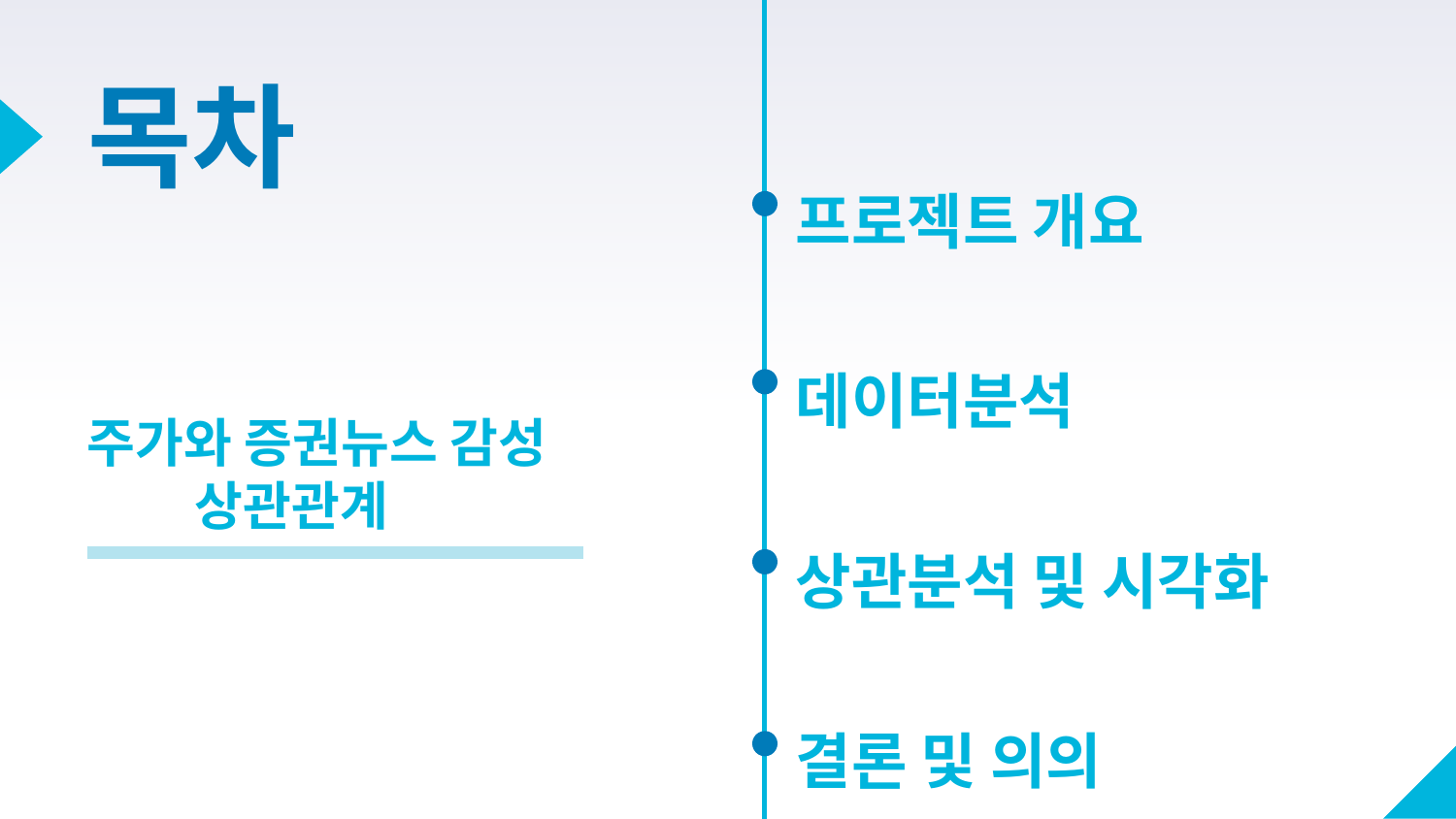

목차
프로젝트 개요

데이터분석

주가와 증권뉴스 감성
        상관관계
상관분석 및 시각화

결론 및 의의